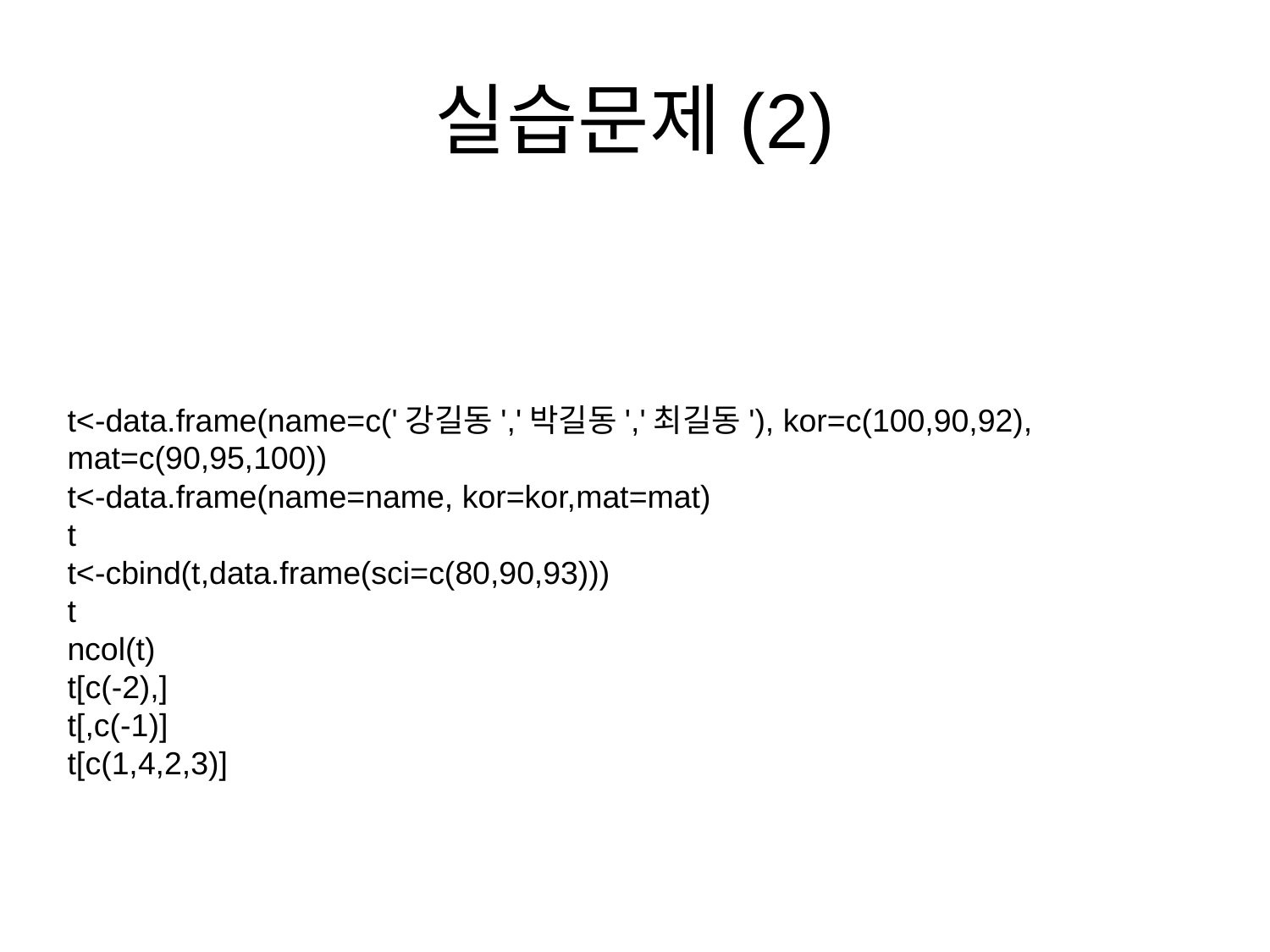

# 실습문제(2)
t<-data.frame(name=c('강길동','박길동','최길동'), kor=c(100,90,92), mat=c(90,95,100))
t<-data.frame(name=name, kor=kor,mat=mat)
t
t<-cbind(t,data.frame(sci=c(80,90,93)))
t
ncol(t)
t[c(-2),]
t[,c(-1)]
t[c(1,4,2,3)]